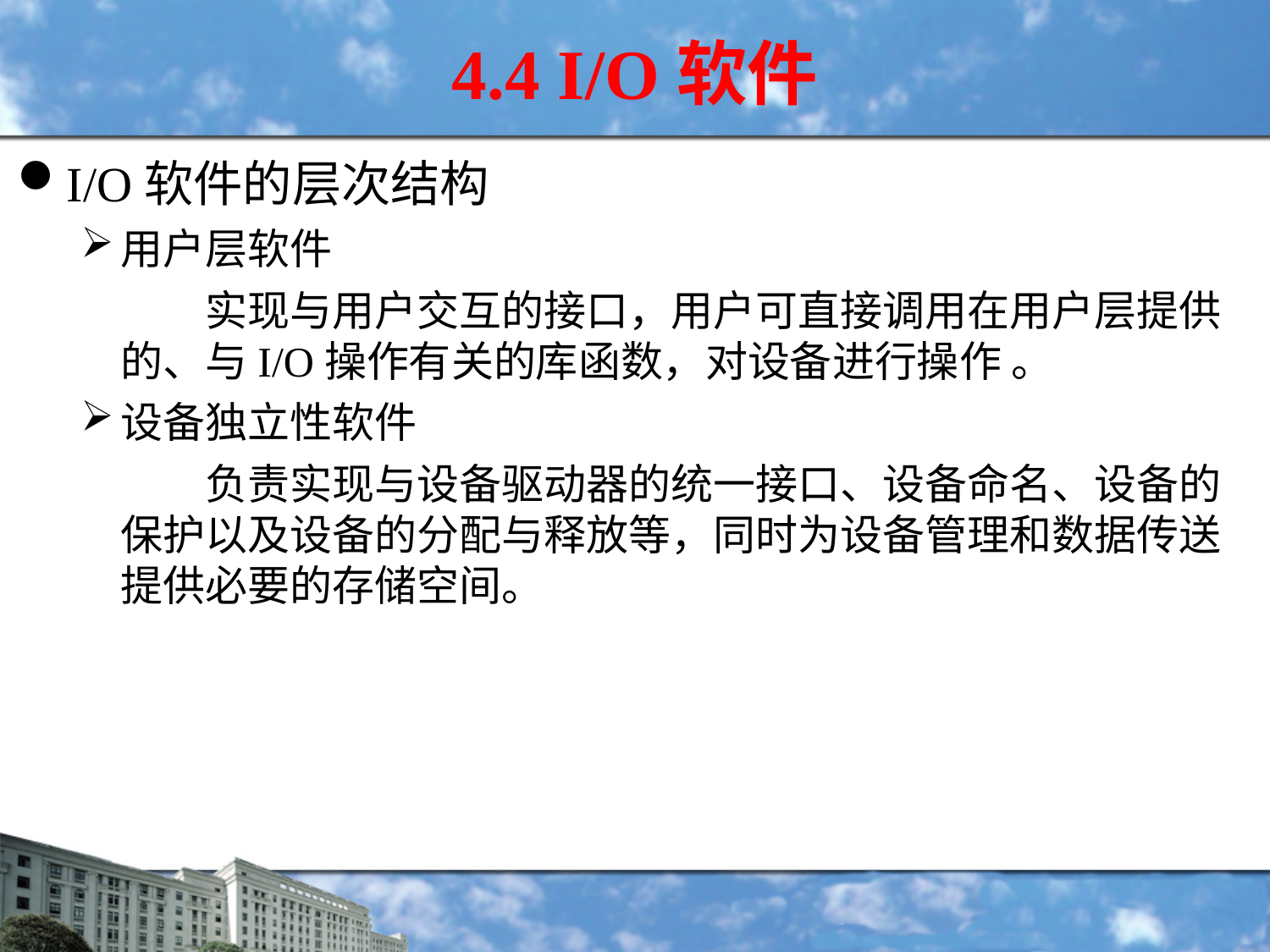

4.4 I/O软件
I/O软件的层次结构
用户层软件
            实现与用户交互的接口，用户可直接调用在用户层提供的、与I/O操作有关的库函数，对设备进行操作 。
设备独立性软件
            负责实现与设备驱动器的统一接口、设备命名、设备的保护以及设备的分配与释放等，同时为设备管理和数据传送提供必要的存储空间。